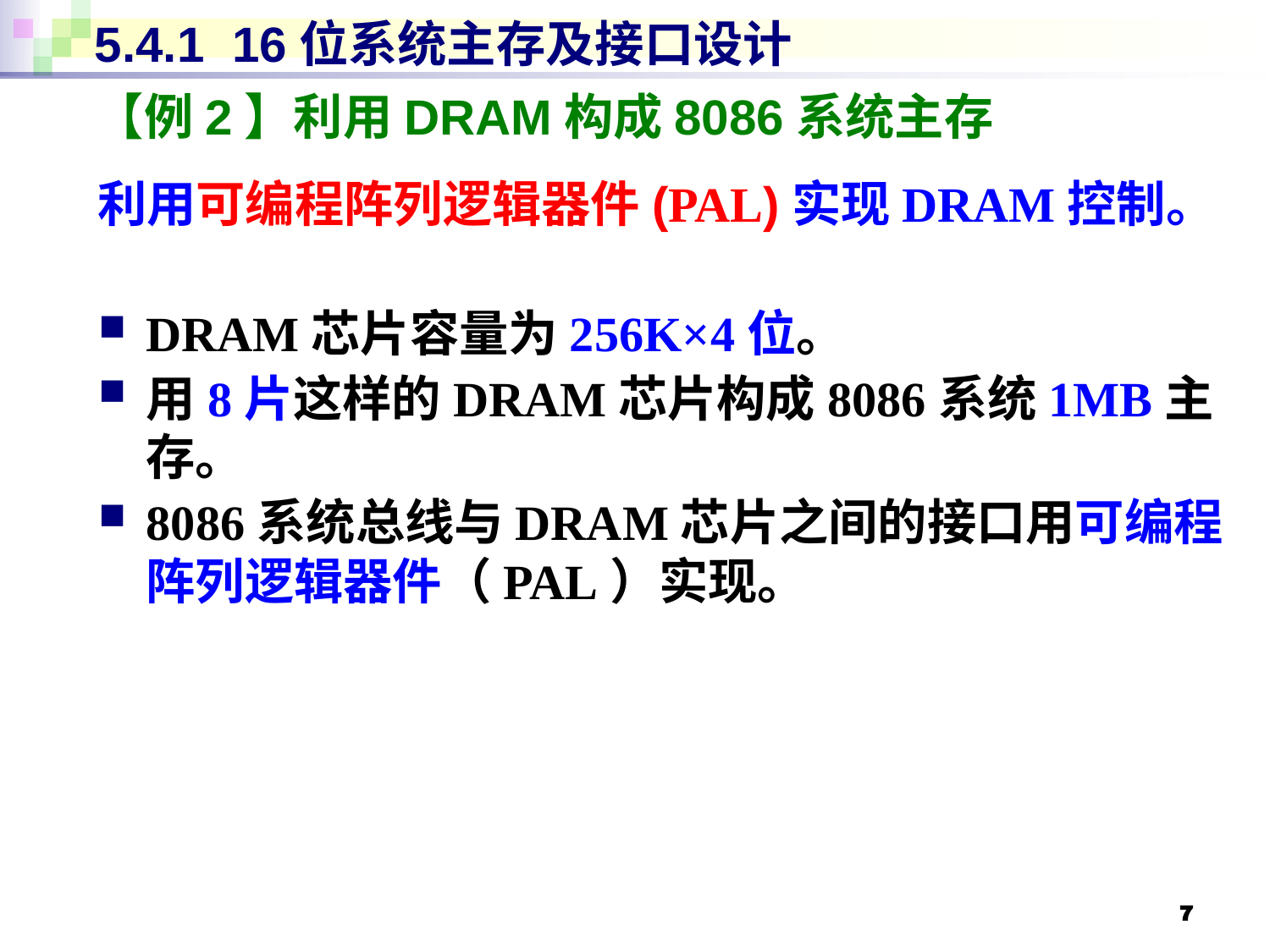

# 5.4.1  16位系统主存及接口设计
【例2】利用DRAM构成8086系统主存
利用可编程阵列逻辑器件(PAL)实现DRAM控制。
DRAM芯片容量为256K×4位。
用8片这样的DRAM芯片构成8086系统1MB主存。
8086系统总线与DRAM芯片之间的接口用可编程阵列逻辑器件（PAL）实现。
7